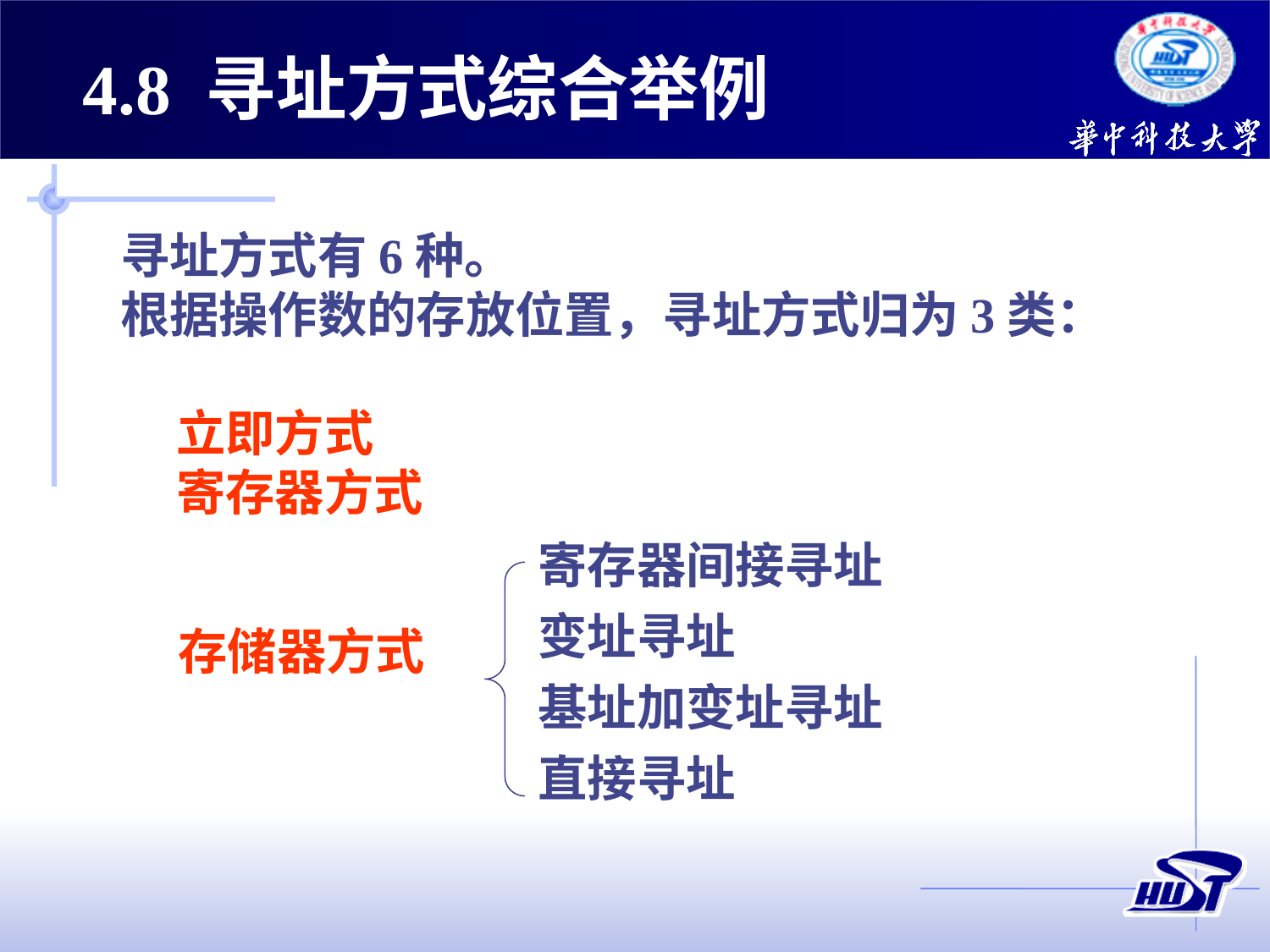

4.8 寻址方式综合举例
 寻址方式有6种。
 根据操作数的存放位置，寻址方式归为3类：

      立即方式
      寄存器方式

寄存器间接寻址
变址寻址
基址加变址寻址
直接寻址

存储器方式